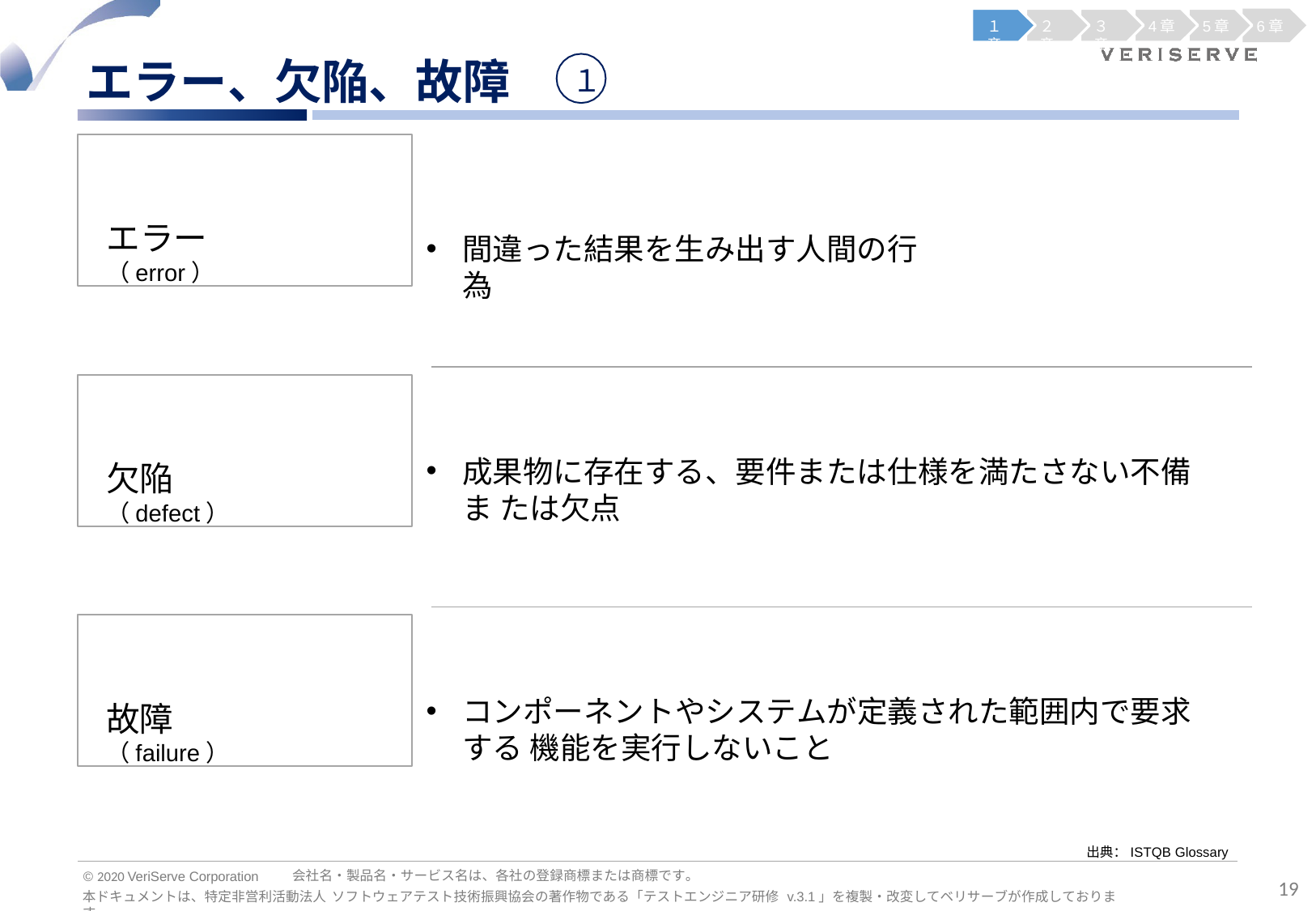

１章
２章
３章
4章
5章
6章
エラー、欠陥、故障

１

エラー
（error）
間違った結果を生み出す人間の行為

欠陥
（defect）
成果物に存在する、要件または仕様を満たさない不備ま たは欠点

故障
（failure）
コンポーネントやシステムが定義された範囲内で要求する 機能を実行しないこと
出典：ISTQB Glossary
会社名・製品名・サービス名は、各社の登録商標または商標です。
© 2020 VeriServe Corporation
19
本ドキュメントは、特定非営利活動法人 ソフトウェアテスト技術振興協会の著作物である「テストエンジニア研修 v.3.1」を複製・改変してベリサーブが作成しております。